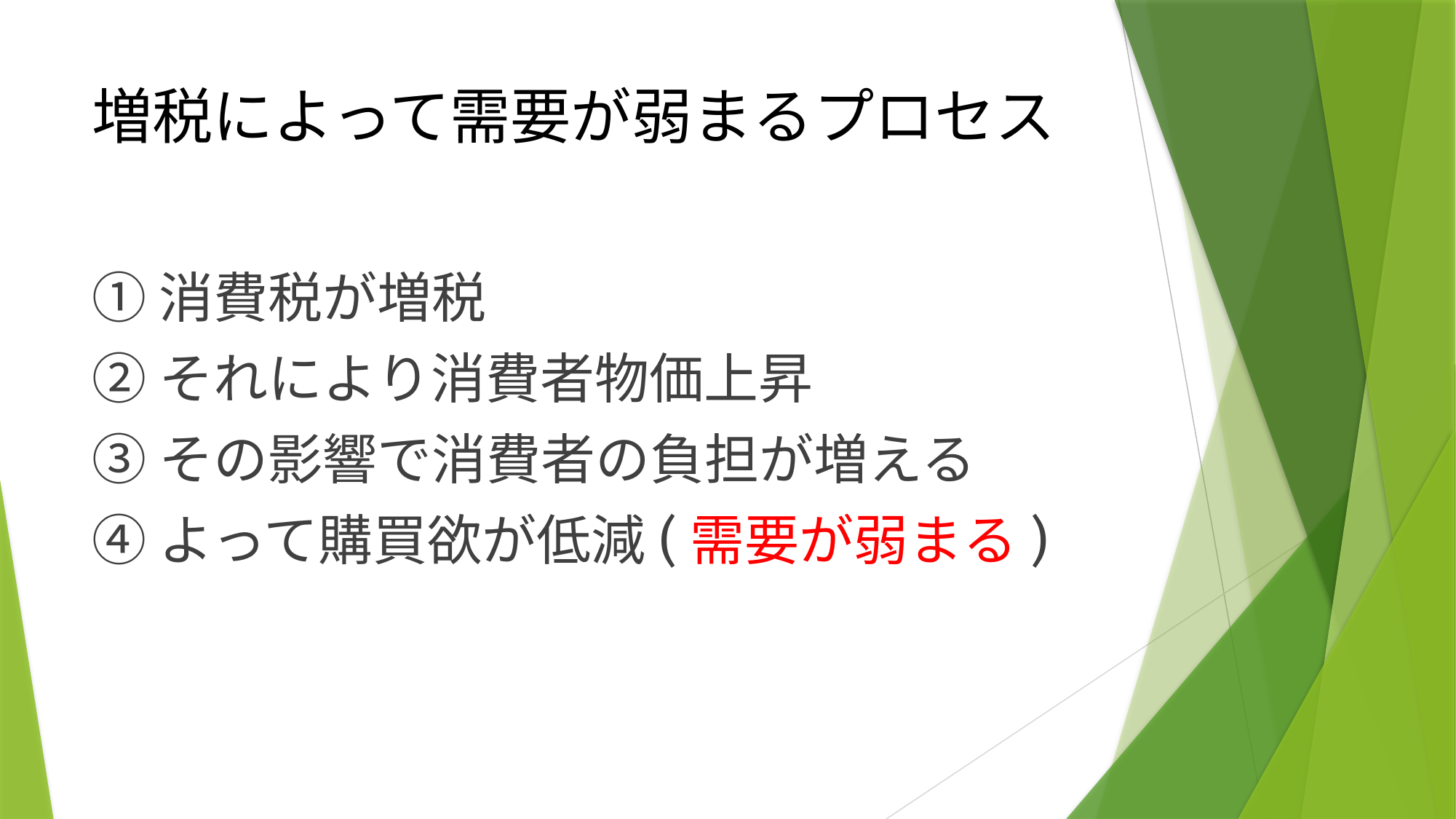

# 増税によって需要が弱まるプロセス
①消費税が増税
②それにより消費者物価上昇
③その影響で消費者の負担が増える
④よって購買欲が低減(需要が弱まる)